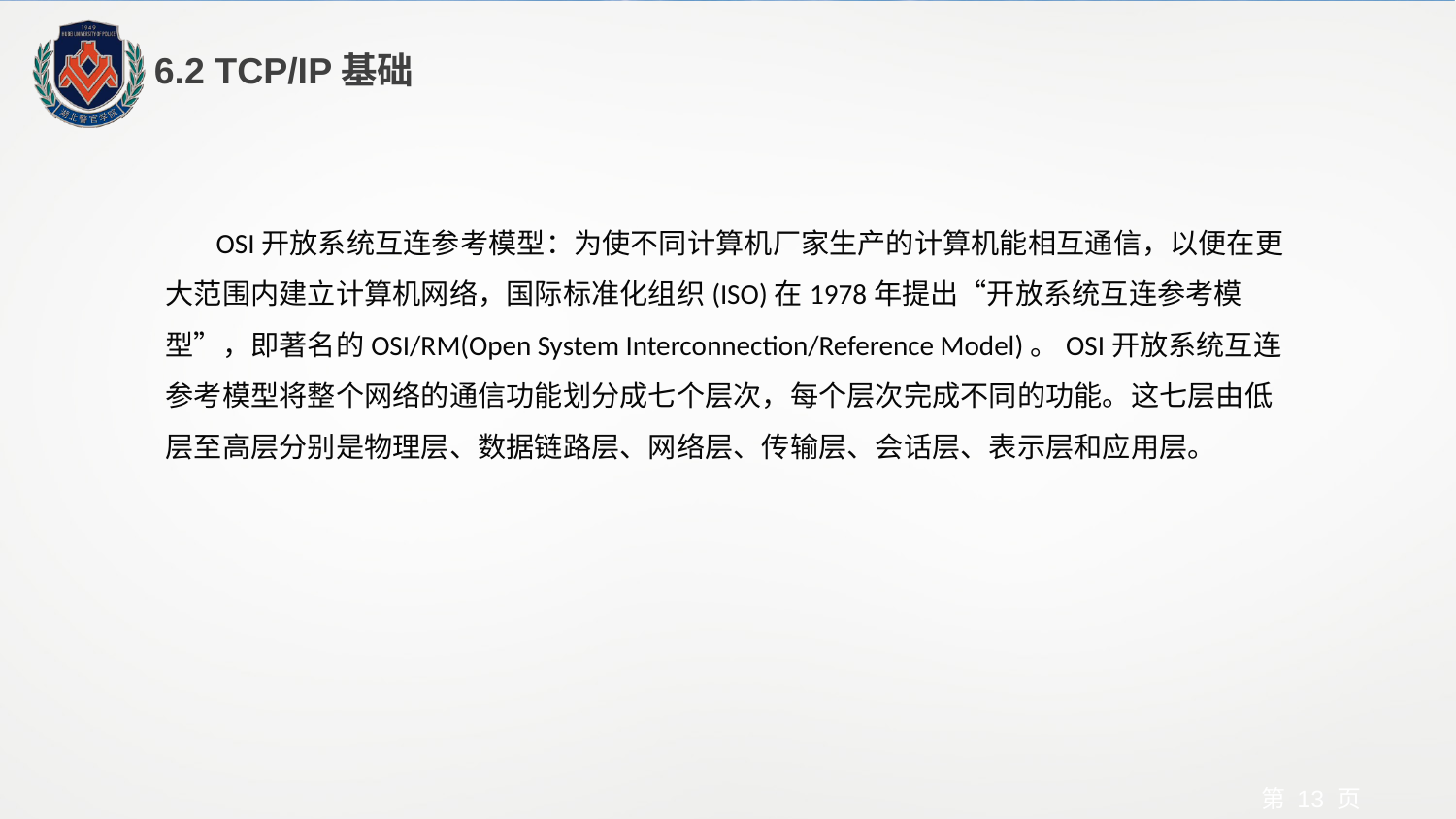

6.2 TCP/IP基础
        OSI开放系统互连参考模型：为使不同计算机厂家生产的计算机能相互通信，以便在更大范围内建立计算机网络，国际标准化组织(ISO)在1978年提出“开放系统互连参考模型”，即著名的OSI/RM(Open System Interconnection/Reference Model)。OSI开放系统互连参考模型将整个网络的通信功能划分成七个层次，每个层次完成不同的功能。这七层由低层至高层分别是物理层、数据链路层、网络层、传输层、会话层、表示层和应用层。